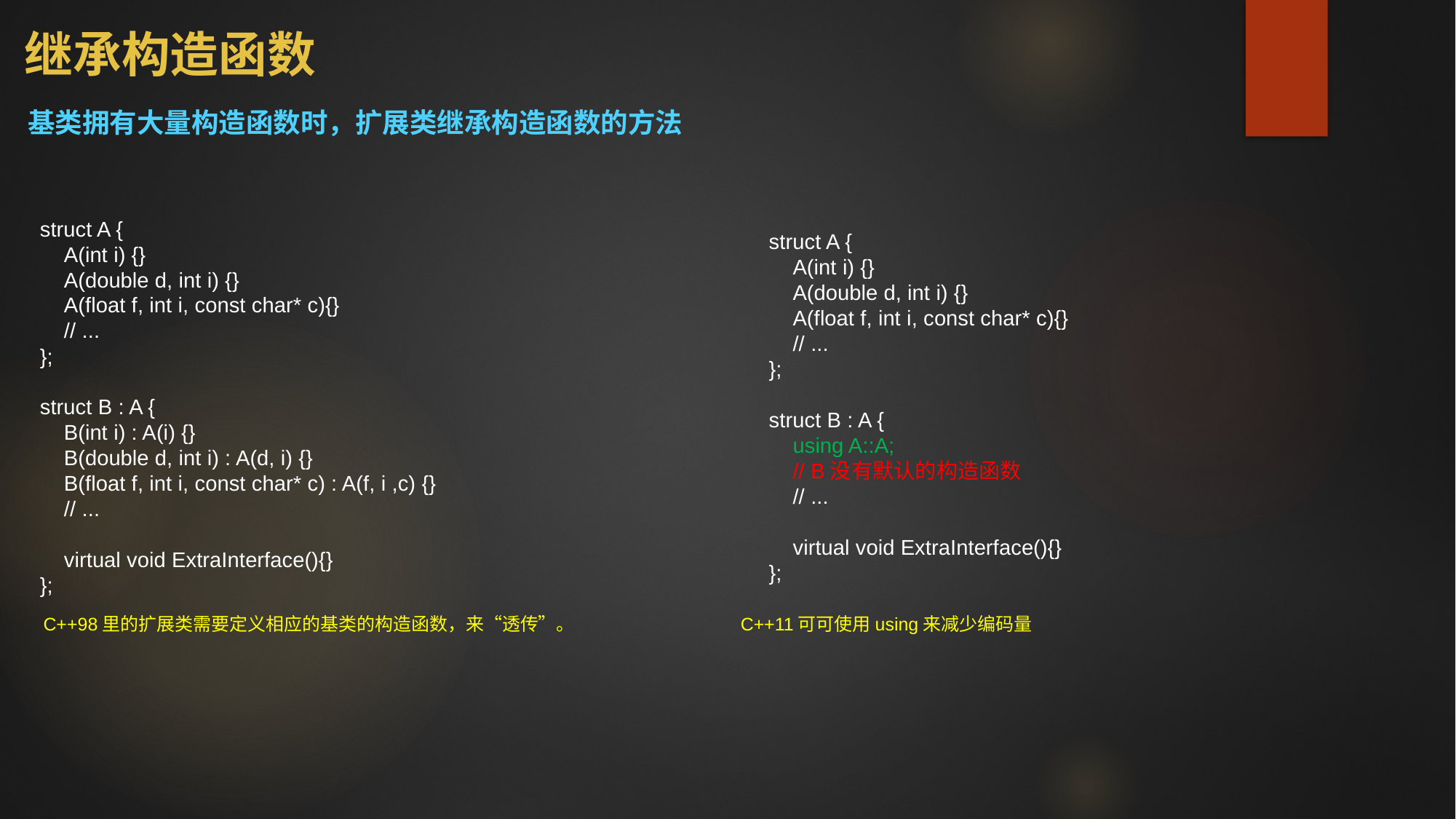

# 继承构造函数
基类拥有大量构造函数时，扩展类继承构造函数的方法
struct A {
    A(int i) {}
    A(double d, int i) {}
    A(float f, int i, const char* c){}
    // ...
};

struct B : A {
    B(int i) : A(i) {}
    B(double d, int i) : A(d, i) {}
    B(float f, int i, const char* c) : A(f, i ,c) {}
    // ...

    virtual void ExtraInterface(){}
};
struct A {
    A(int i) {}
    A(double d, int i) {}
    A(float f, int i, const char* c){}
    // ...
};

struct B : A {
    using A::A;
    // B没有默认的构造函数
    // ...

    virtual void ExtraInterface(){}
};

C++98里的扩展类需要定义相应的基类的构造函数，来“透传”。
C++11可可使用using来减少编码量